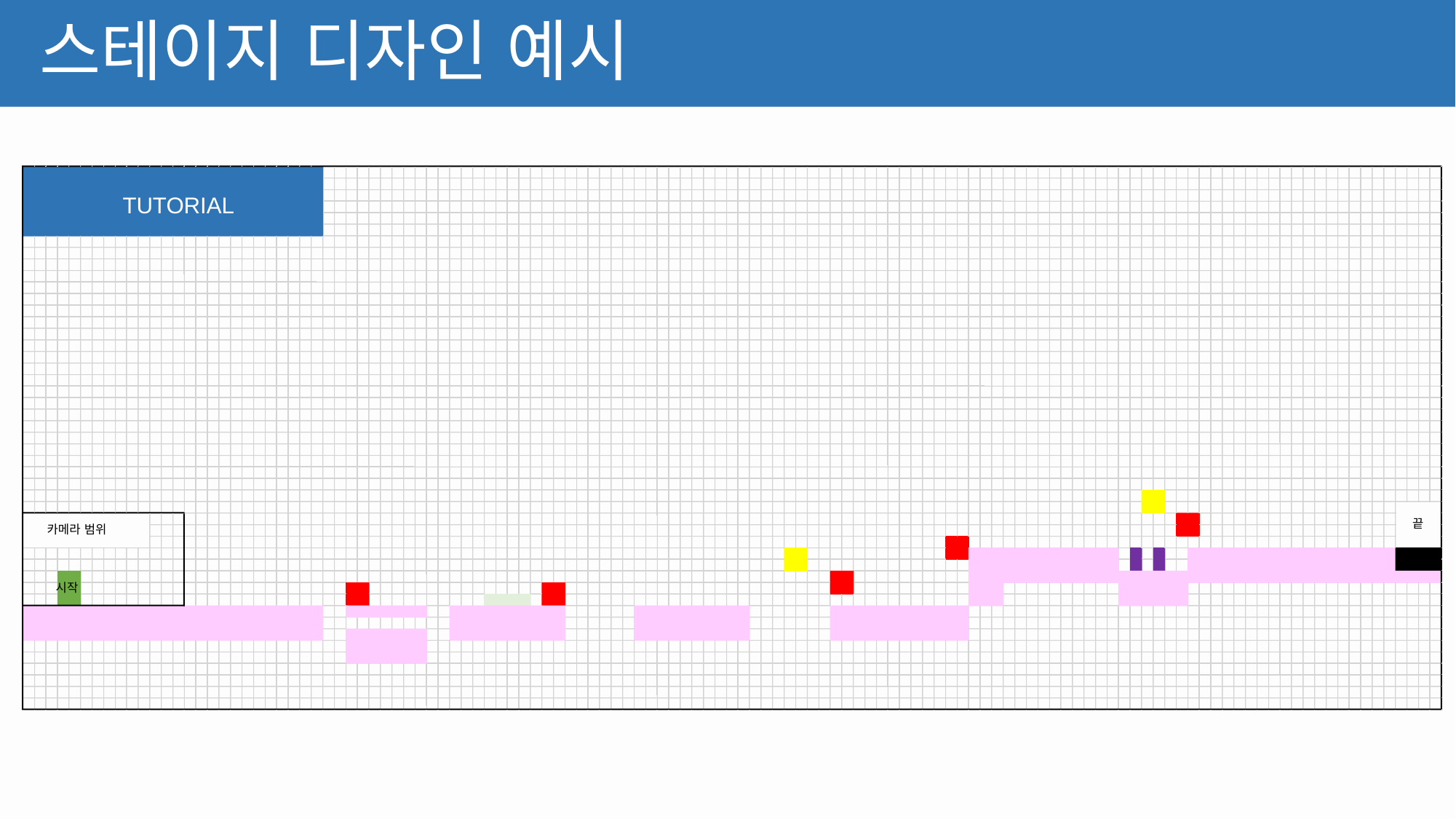

# 스테이지 디자인 예시

TUTORIAL

끝
카메라 범위

시작